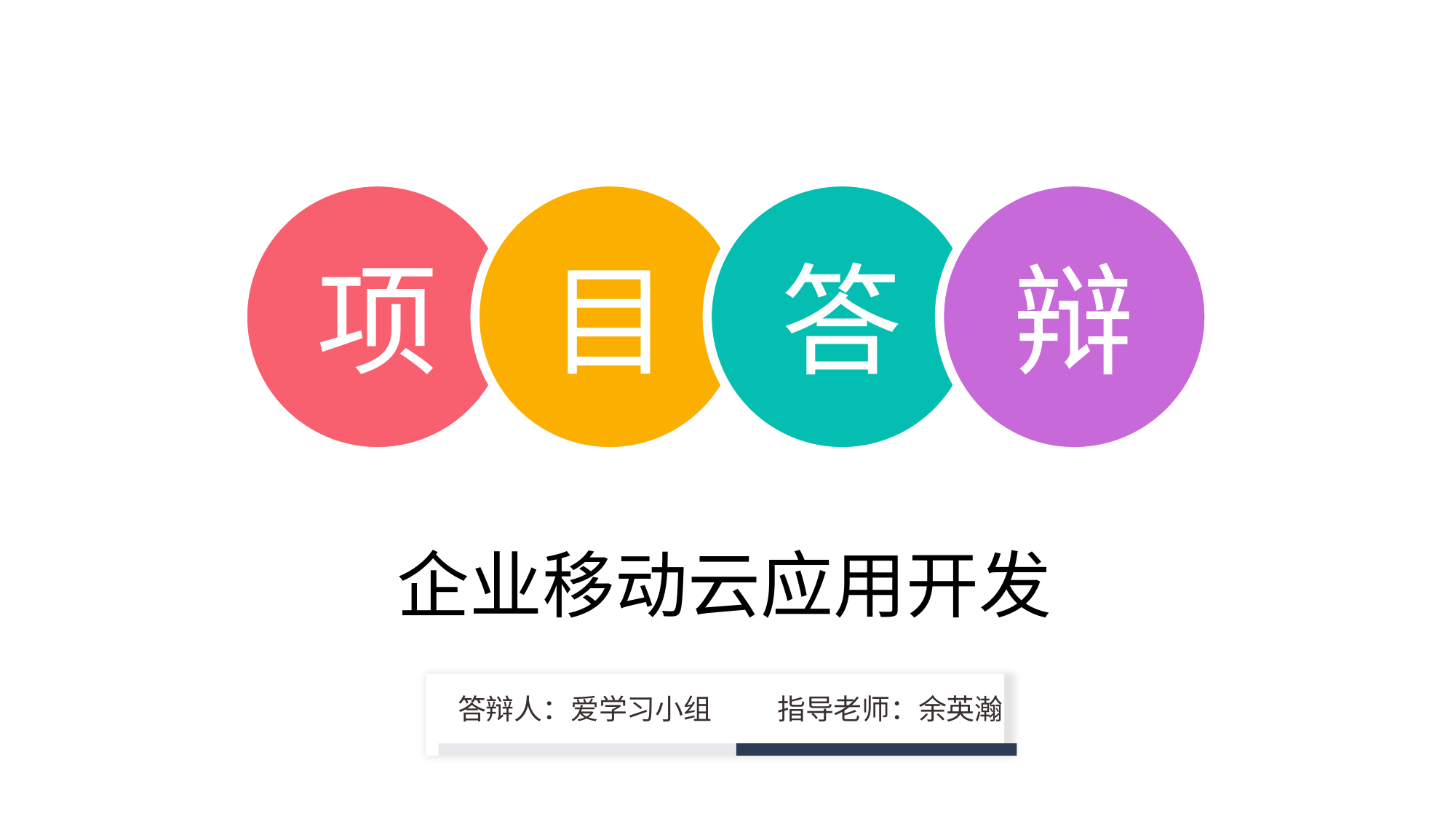

辩
答
项
目
企业移动云应用开发

答辩人：爱学习小组
指导老师：余英瀚